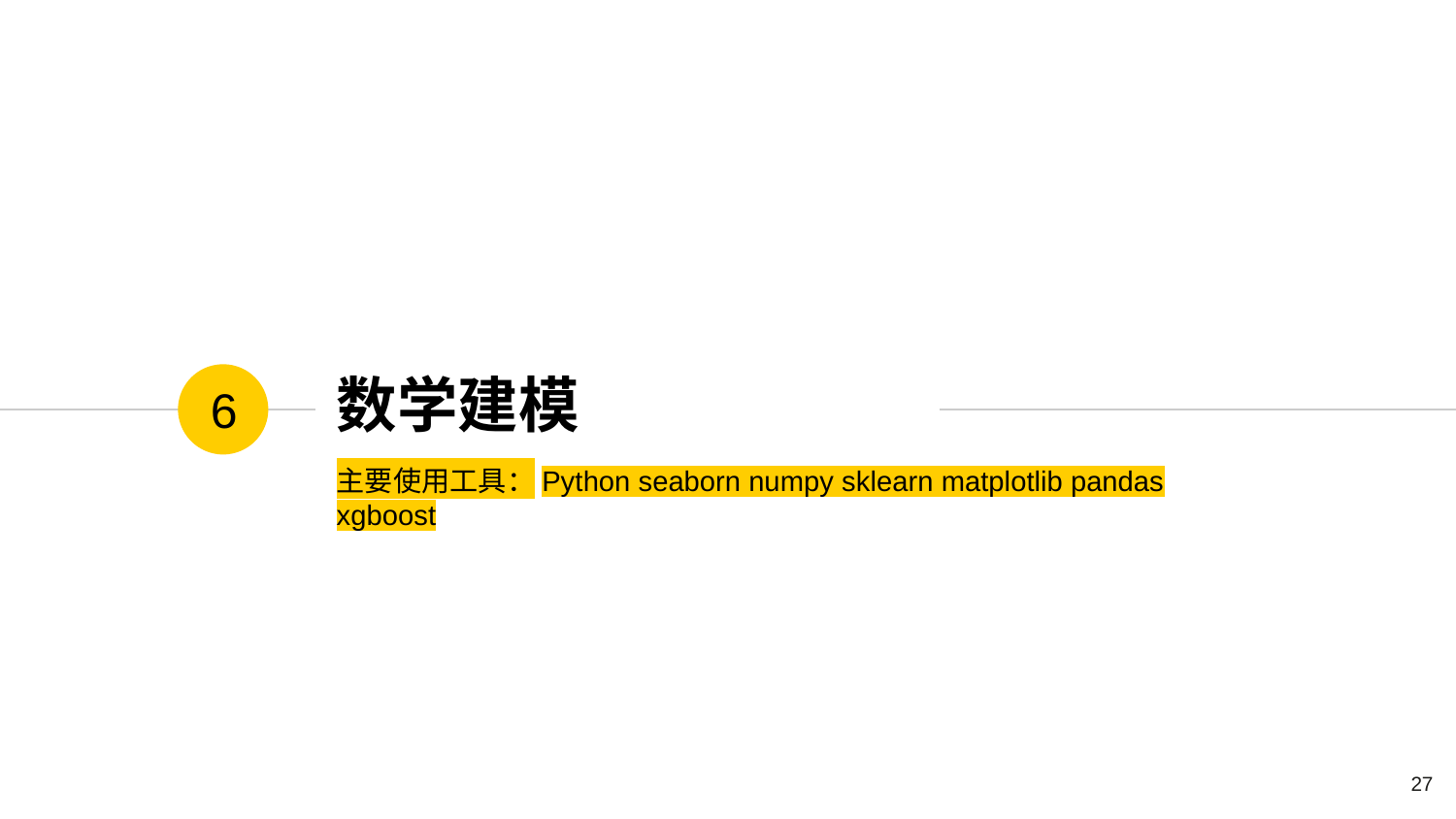

# 数学建模
6
主要使用工具：Python seaborn numpy sklearn matplotlib pandas xgboost
27